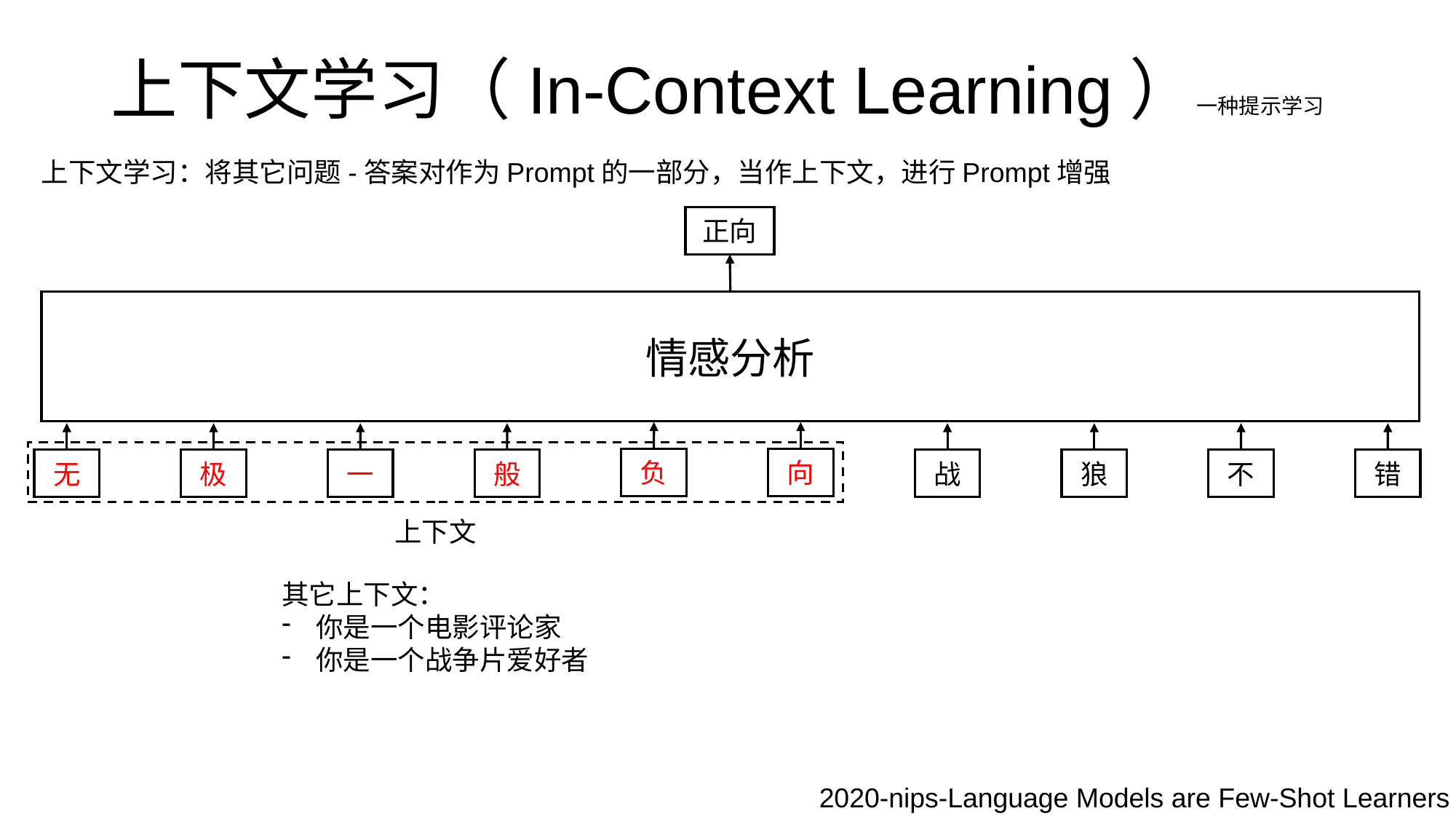

# 上下文学习（In-Context Learning）一种提示学习
上下文学习：将其它问题-答案对作为Prompt的一部分，当作上下文，进行Prompt增强
正向
情感分析

负
向
无
极
一
般
战
狼
不
错
上下文
其它上下文：
你是一个电影评论家
你是一个战争片爱好者
2020-nips-Language Models are Few-Shot Learners